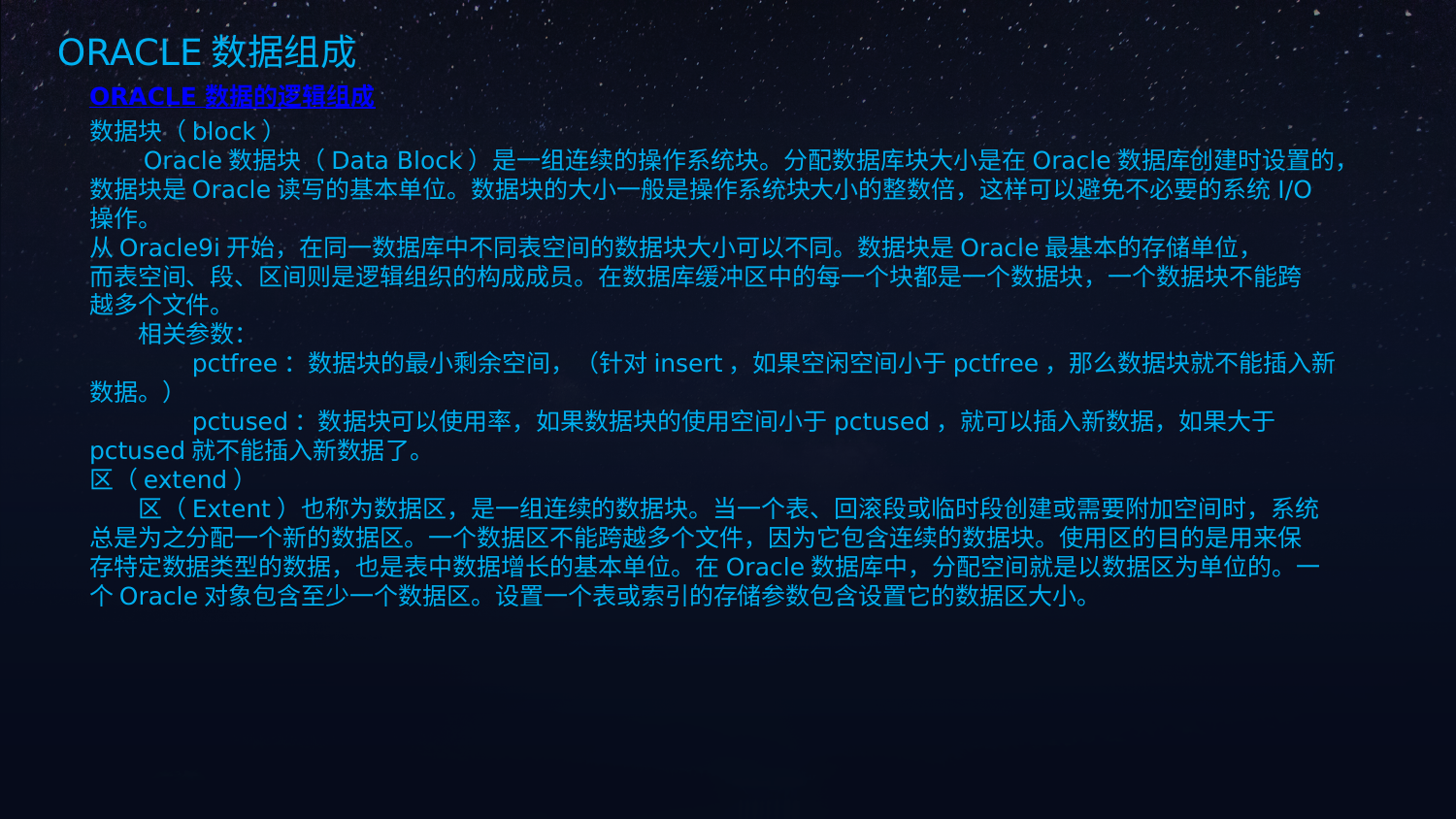

ORACLE数据组成
ORACLE 数据的逻辑组成
数据块（block）
　　Oracle数据块（Data Block）是一组连续的操作系统块。分配数据库块大小是在Oracle数据库创建时设置的，
数据块是Oracle读写的基本单位。数据块的大小一般是操作系统块大小的整数倍，这样可以避免不必要的系统I/O
操作。
从Oracle9i开始，在同一数据库中不同表空间的数据块大小可以不同。数据块是Oracle最基本的存储单位，
而表空间、段、区间则是逻辑组织的构成成员。在数据库缓冲区中的每一个块都是一个数据块，一个数据块不能跨
越多个文件。
　　相关参数：
　　　　pctfree：数据块的最小剩余空间，（针对insert，如果空闲空间小于pctfree，那么数据块就不能插入新
数据。）
　　　　pctused：数据块可以使用率，如果数据块的使用空间小于pctused，就可以插入新数据，如果大于
pctused就不能插入新数据了。
区（extend）
　　区（Extent）也称为数据区，是一组连续的数据块。当一个表、回滚段或临时段创建或需要附加空间时，系统
总是为之分配一个新的数据区。一个数据区不能跨越多个文件，因为它包含连续的数据块。使用区的目的是用来保
存特定数据类型的数据，也是表中数据增长的基本单位。在Oracle数据库中，分配空间就是以数据区为单位的。一
个Oracle对象包含至少一个数据区。设置一个表或索引的存储参数包含设置它的数据区大小。